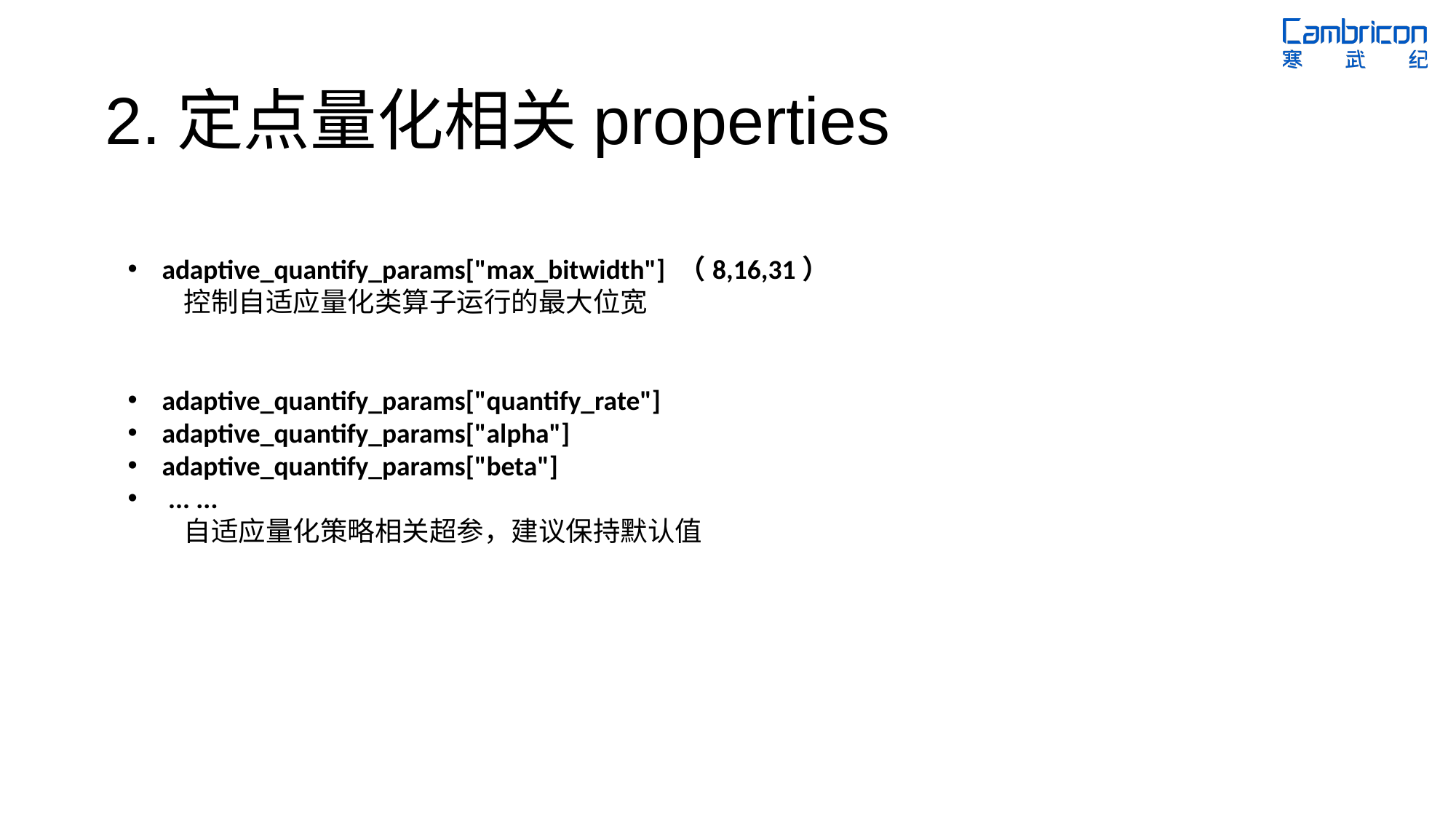

# 2.定点量化相关properties
adaptive_quantify_params["max_bitwidth"] （8,16,31）
        控制自适应量化类算子运行的最大位宽

adaptive_quantify_params["quantify_rate"]
adaptive_quantify_params["alpha"]
adaptive_quantify_params["beta"]
 ... ...
        自适应量化策略相关超参，建议保持默认值